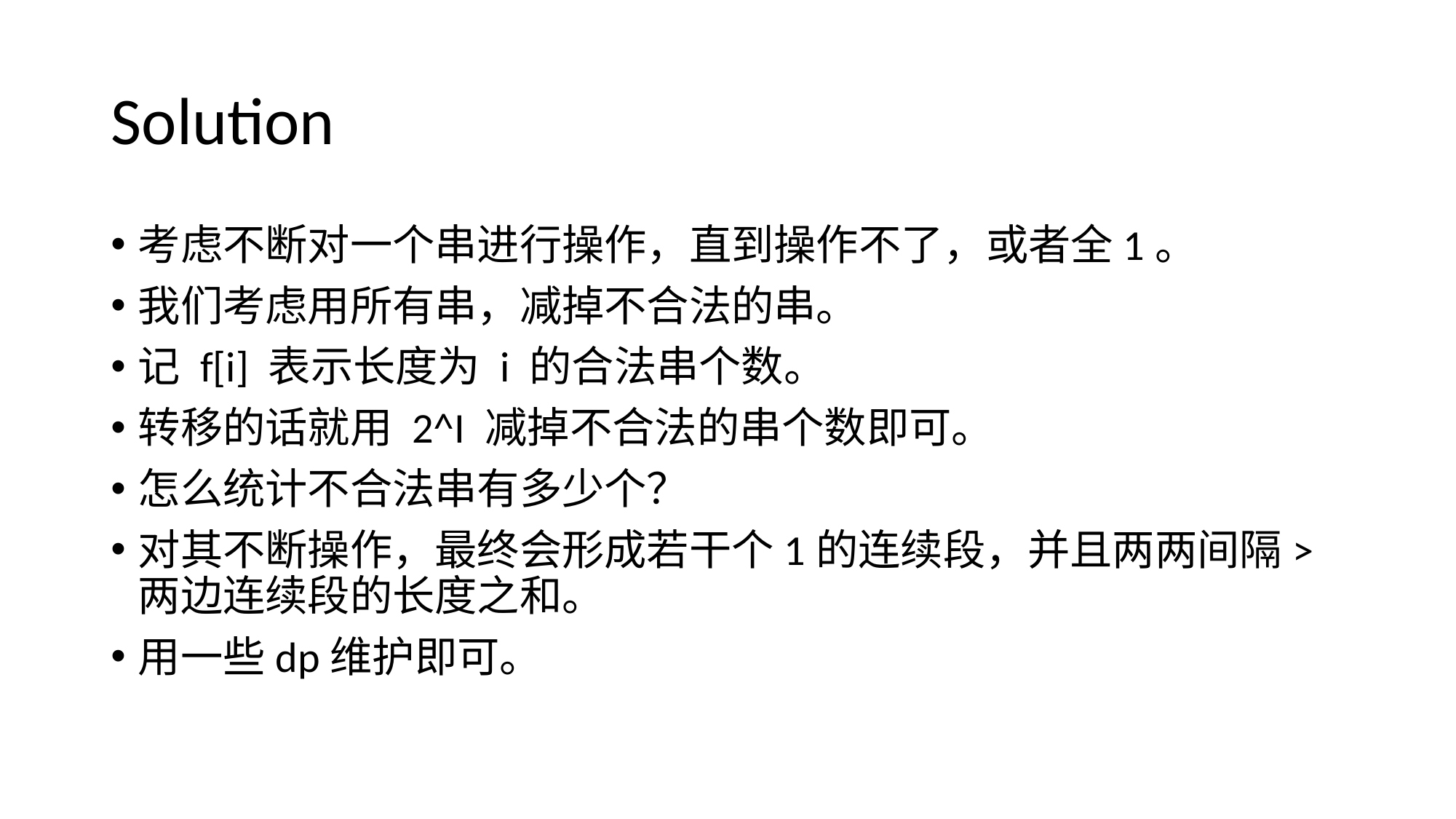

# Solution
考虑不断对一个串进行操作，直到操作不了，或者全1。
我们考虑用所有串，减掉不合法的串。
记 f[i] 表示长度为 i 的合法串个数。
转移的话就用 2^I 减掉不合法的串个数即可。
怎么统计不合法串有多少个？
对其不断操作，最终会形成若干个1的连续段，并且两两间隔>两边连续段的长度之和。
用一些dp维护即可。